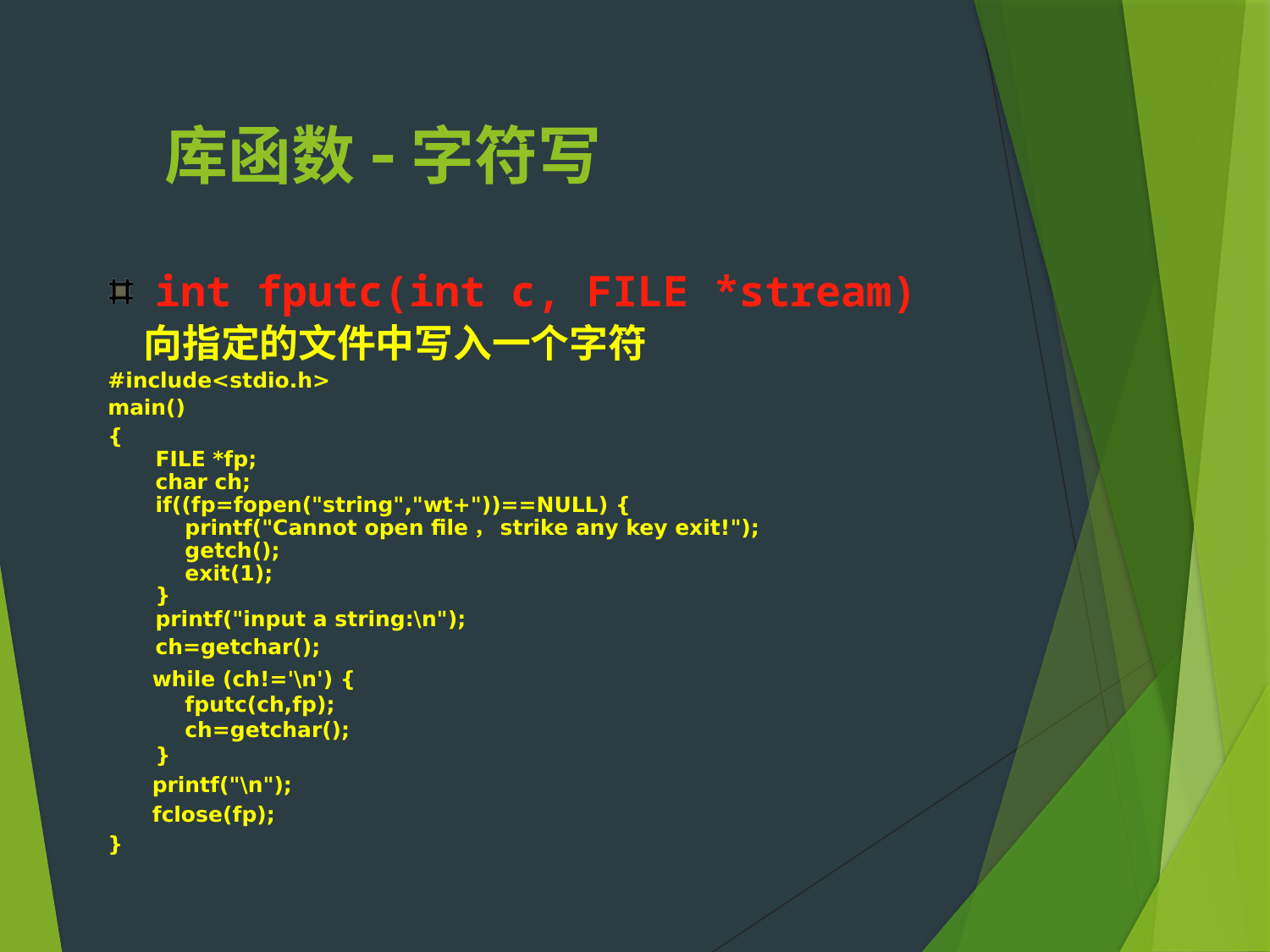

库函数-字符写
int fputc(int c, FILE *stream)
   向指定的文件中写入一个字符
#include<stdio.h>
main()
{
FILE *fp;
char ch;
if((fp=fopen("string","wt+"))==NULL) {
    printf("Cannot open file，strike any key exit!");
    getch();
    exit(1);
}
printf("input a string:\n");
ch=getchar();
      while (ch!='\n') {
    fputc(ch,fp);
    ch=getchar();
}
      printf("\n");
      fclose(fp);
}